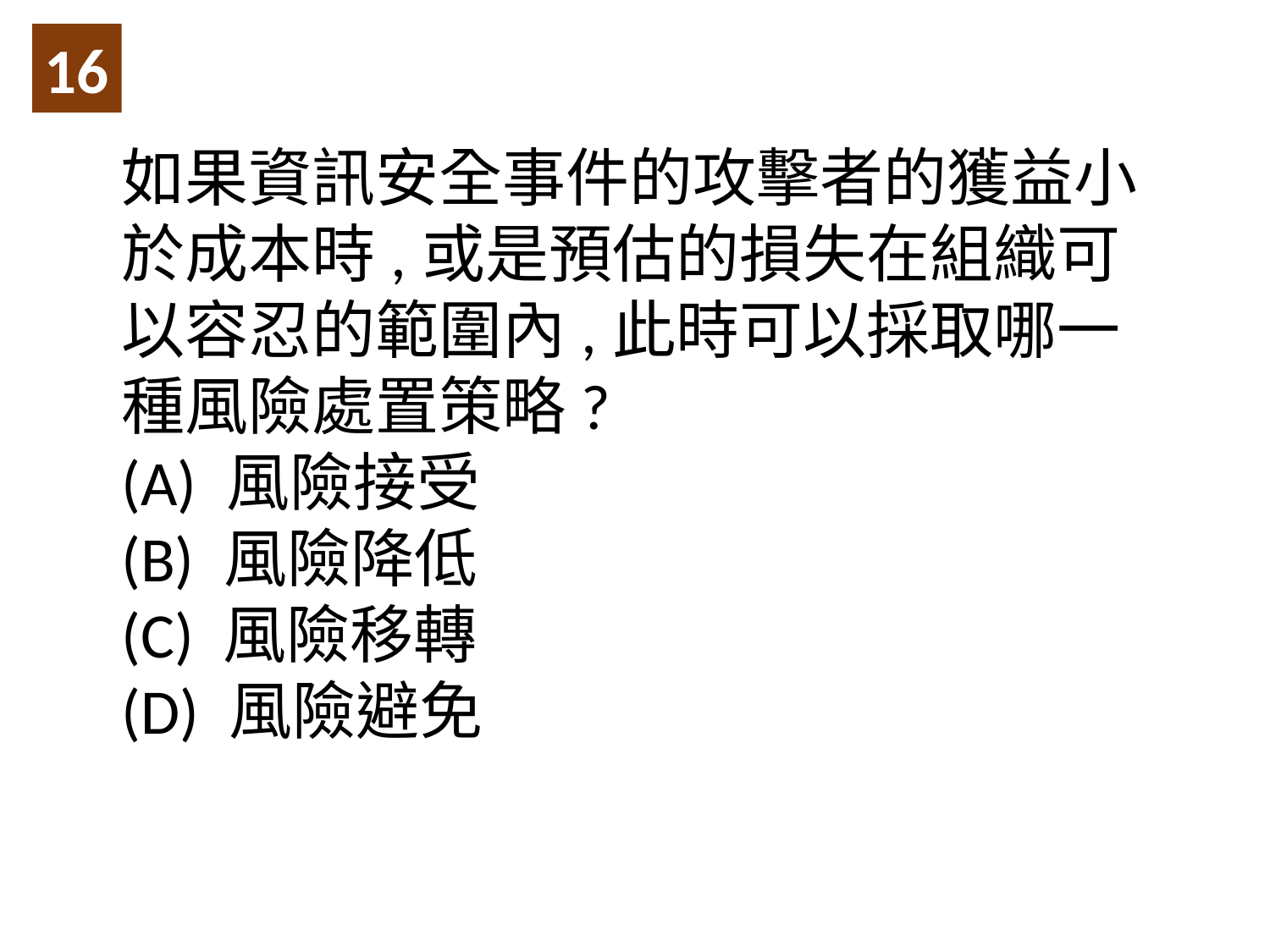

16
如果資訊安全事件的攻擊者的獲益小於成本時,或是預估的損失在組織可以容忍的範圍內,此時可以採取哪一種風險處置策略?
(A) 風險接受
(B) 風險降低
(C) 風險移轉
(D) 風險避免